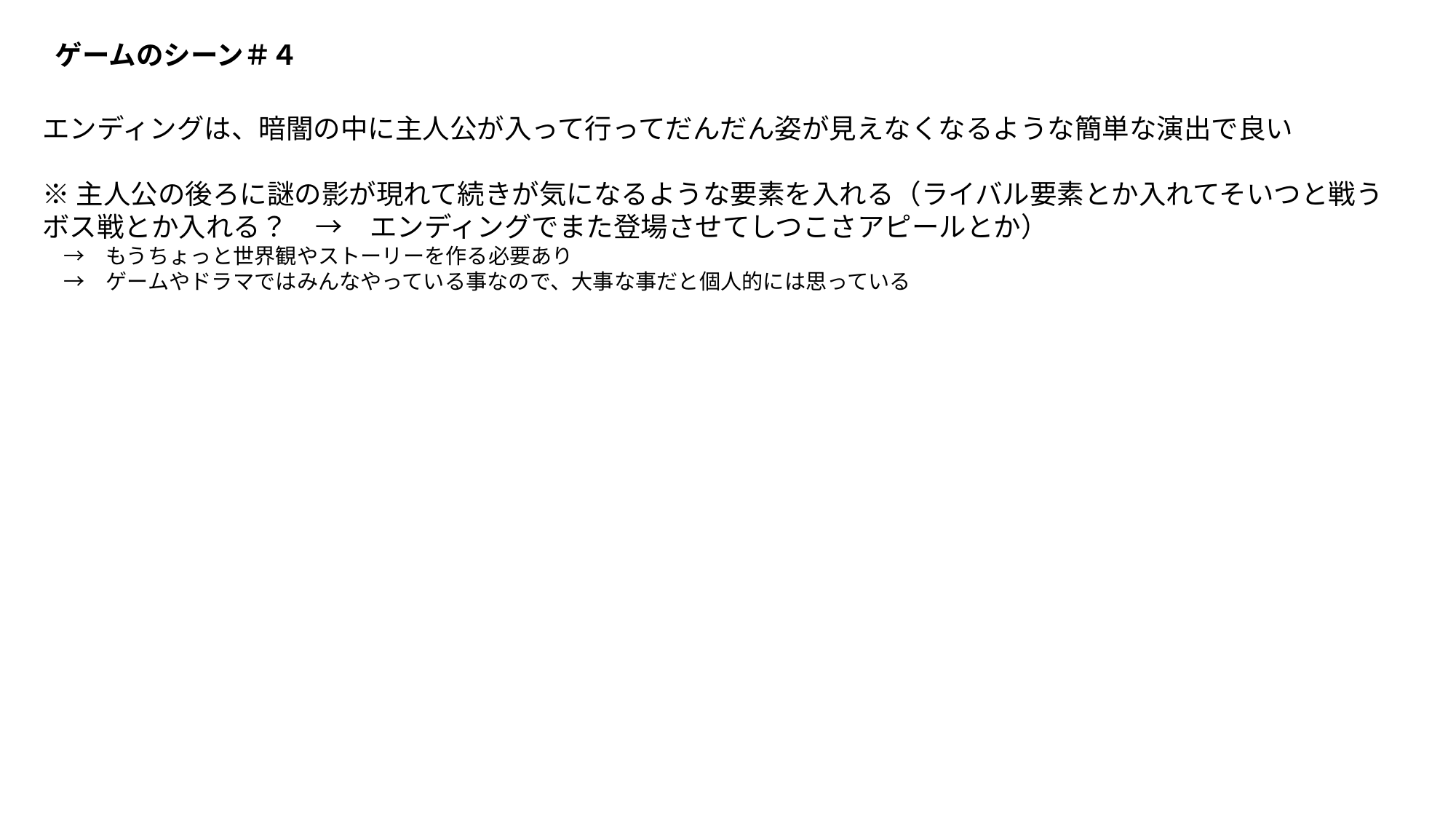

ゲームのシーン＃４
エンディングは、暗闇の中に主人公が入って行ってだんだん姿が見えなくなるような簡単な演出で良い

※主人公の後ろに謎の影が現れて続きが気になるような要素を入れる（ライバル要素とか入れてそいつと戦うボス戦とか入れる？　→　エンディングでまた登場させてしつこさアピールとか）
　→　もうちょっと世界観やストーリーを作る必要あり
　→　ゲームやドラマではみんなやっている事なので、大事な事だと個人的には思っている